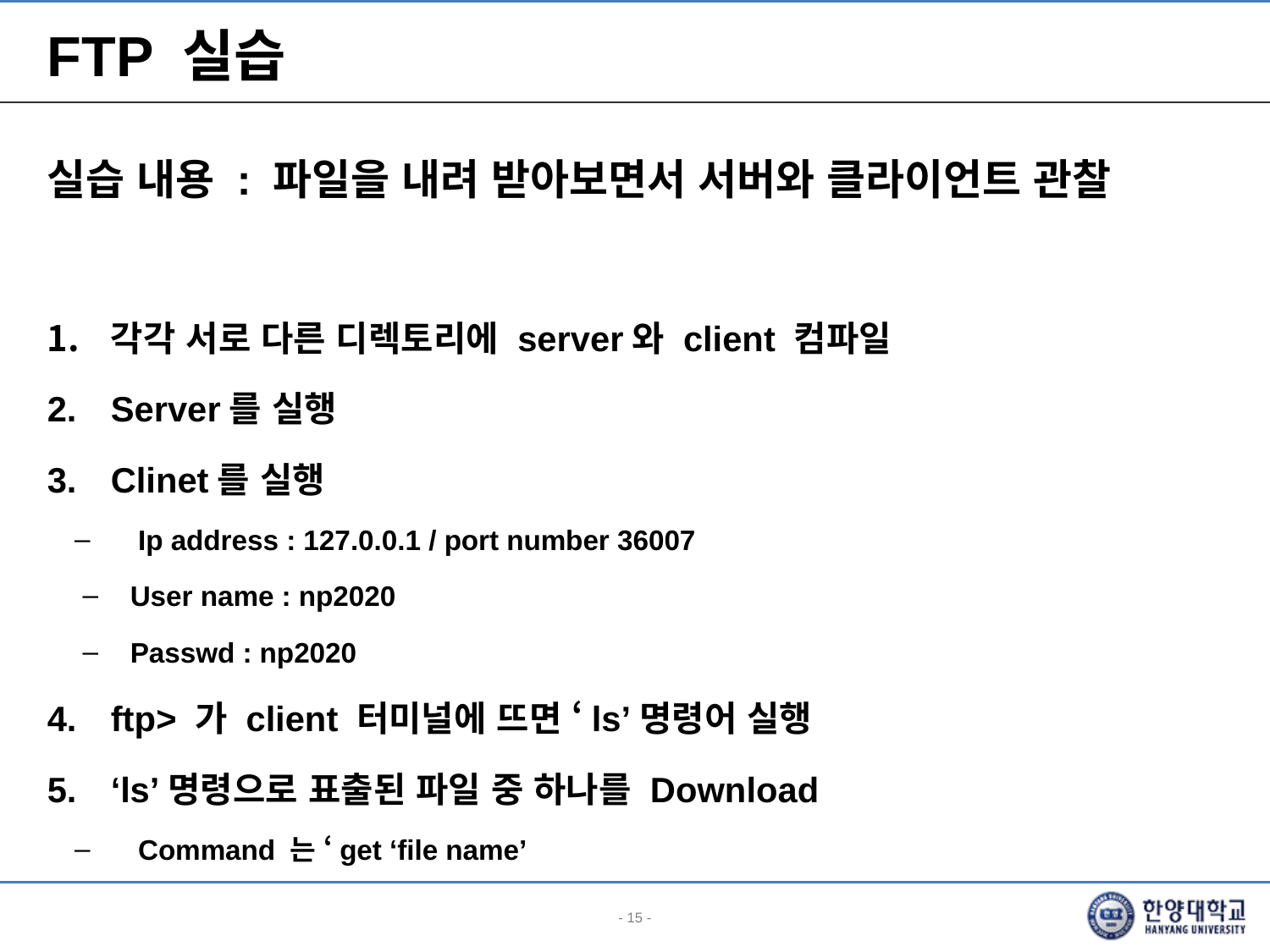

# FTP 실습
실습 내용 : 파일을 내려 받아보면서 서버와 클라이언트 관찰

각각 서로 다른 디렉토리에 server와 client 컴파일
Server를 실행
Clinet를 실행
Ip address : 127.0.0.1 / port number 36007
 User name : np2020
 Passwd : np2020
ftp> 가 client 터미널에 뜨면 ‘ls’명령어 실행
‘ls’명령으로 표출된 파일 중 하나를 Download
Command 는 ‘get ‘file name’